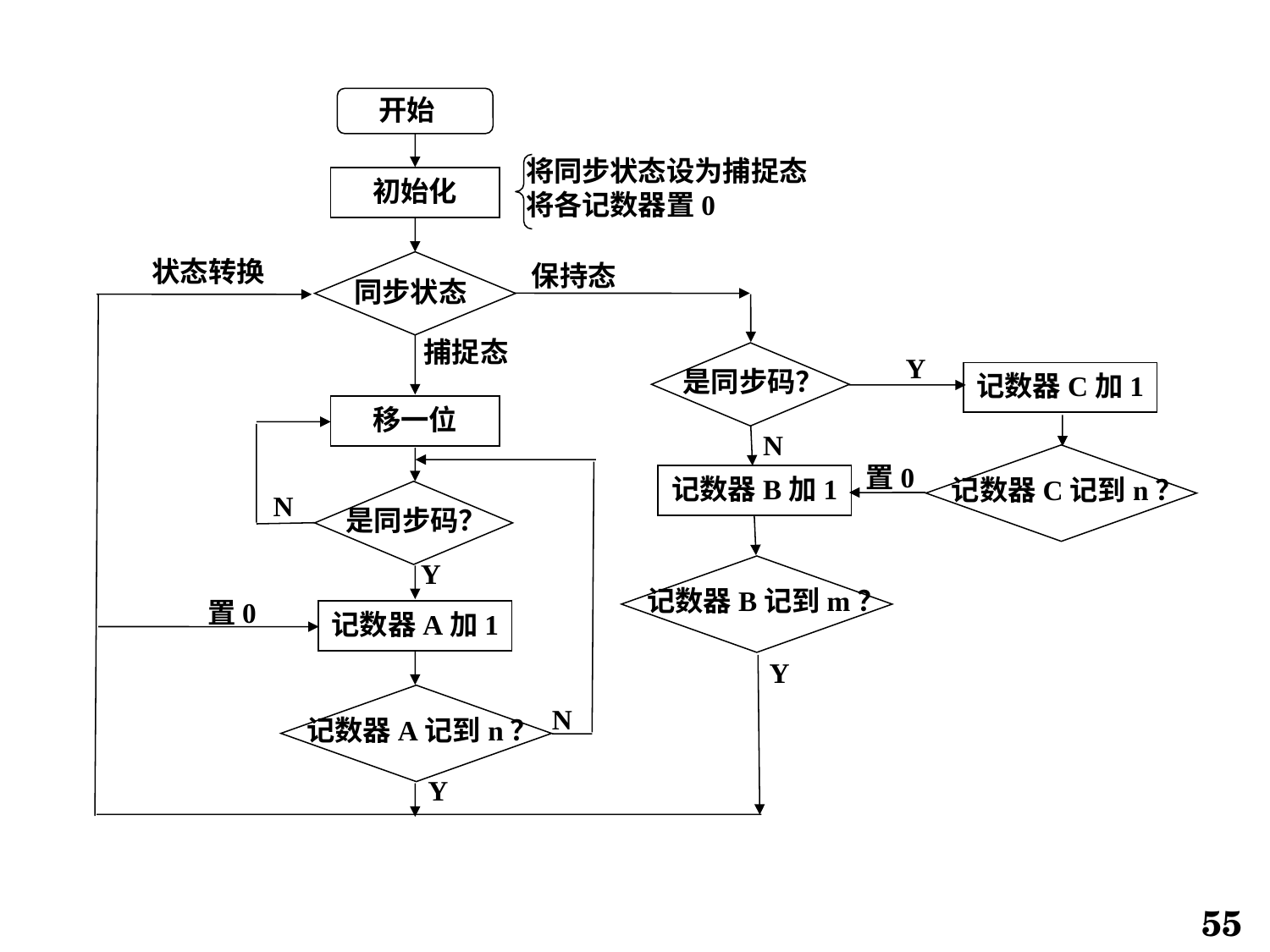

开始

将同步状态设为捕捉态
将各记数器置0

初始化

状态转换

同步状态
保持态

捕捉态

是同步码？

记数器B加1

记数器B记到m？
N
Y
记数器C加1

记数器C记到n？

置0
移一位

是同步码？
N

Y

置0
记数器A加1

记数器A记到n？
N
Y

Y

55